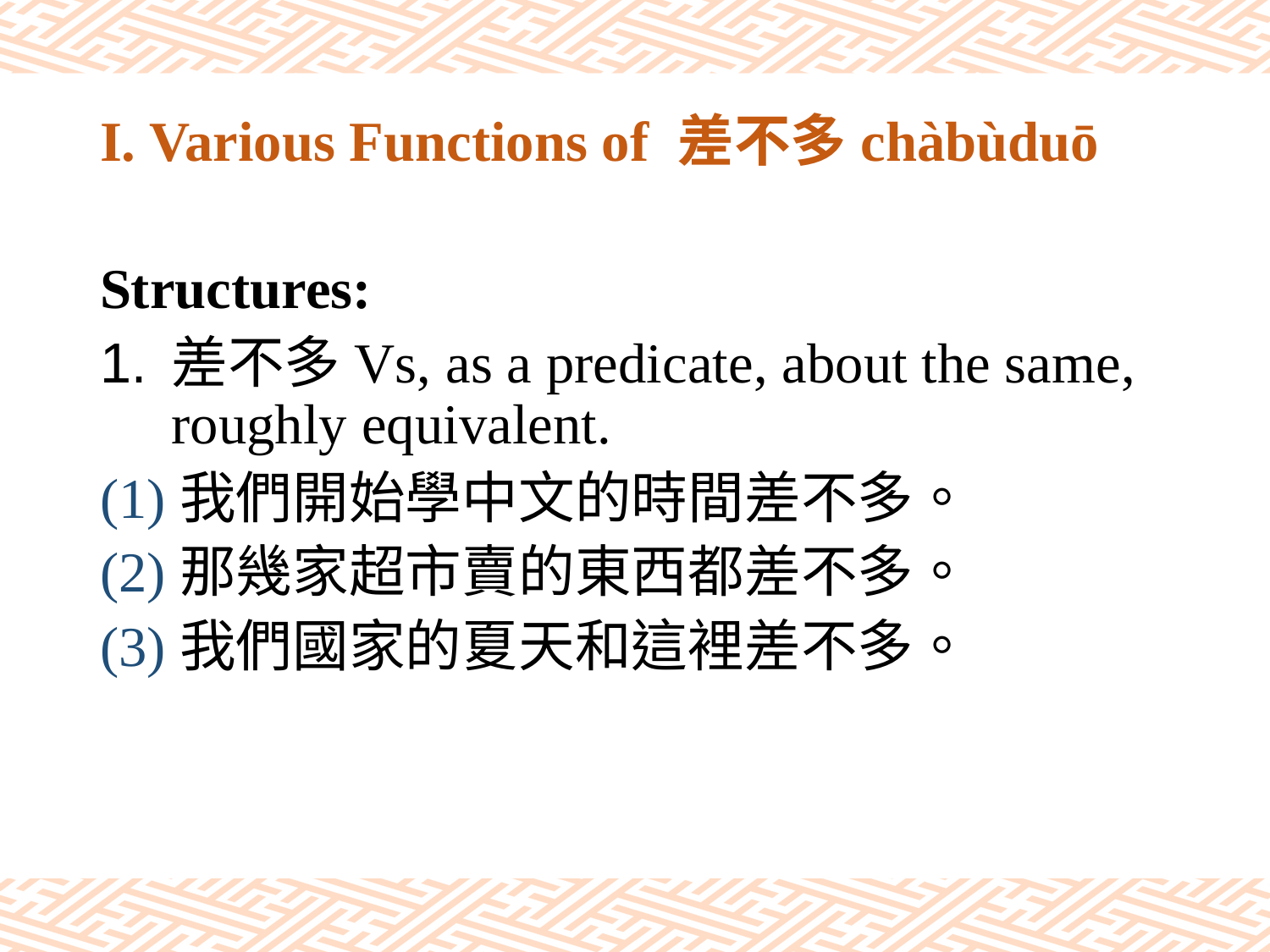

# I. Various Functions of 差不多chàbùduō
Structures:
差不多Vs, as a predicate, about the same, roughly equivalent.
(1)我們開始學中文的時間差不多。
(2)那幾家超市賣的東西都差不多。
(3)我們國家的夏天和這裡差不多。